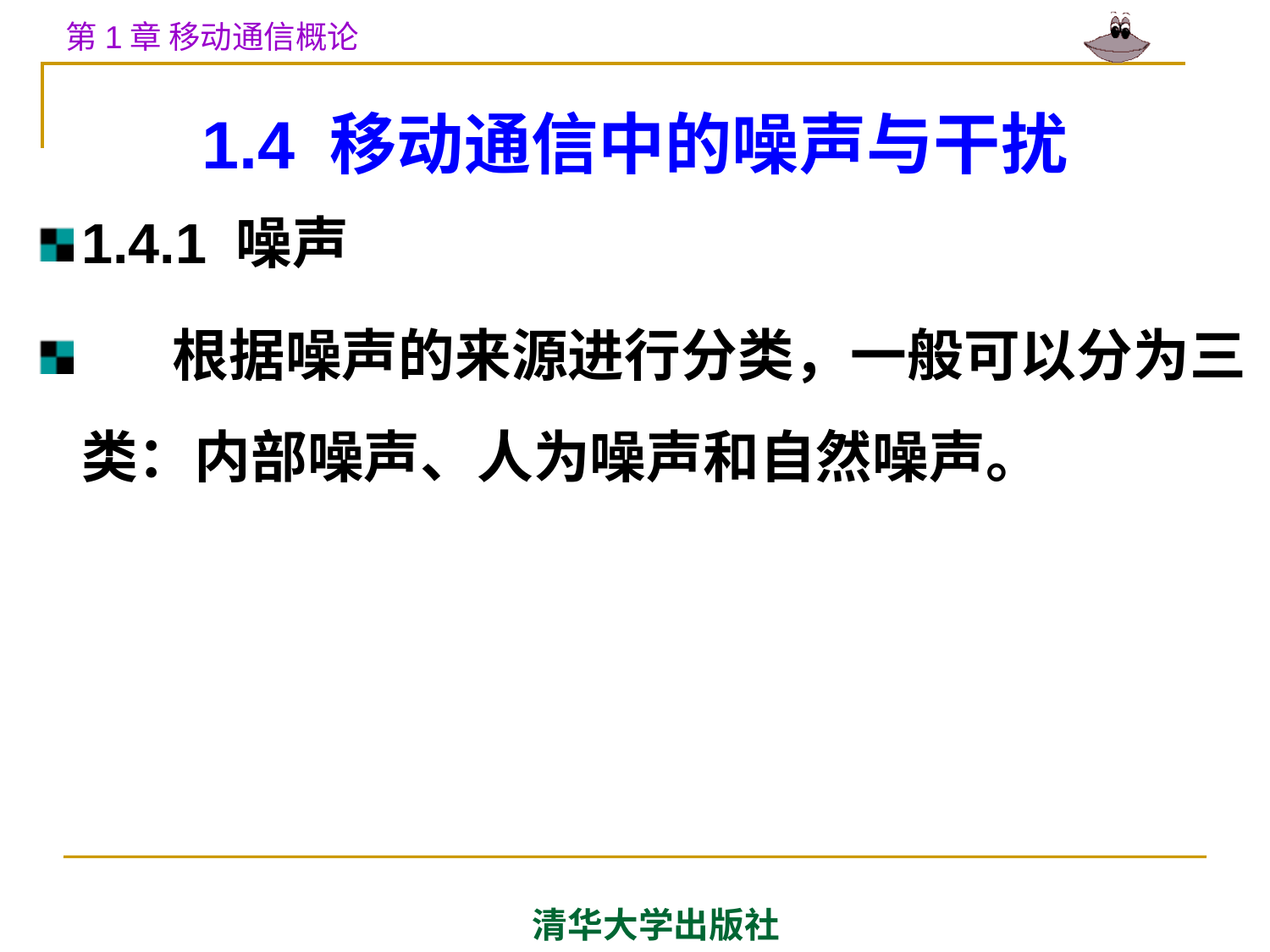

# 1.4 移动通信中的噪声与干扰
1.4.1 噪声
      根据噪声的来源进行分类，一般可以分为三类：内部噪声、人为噪声和自然噪声。